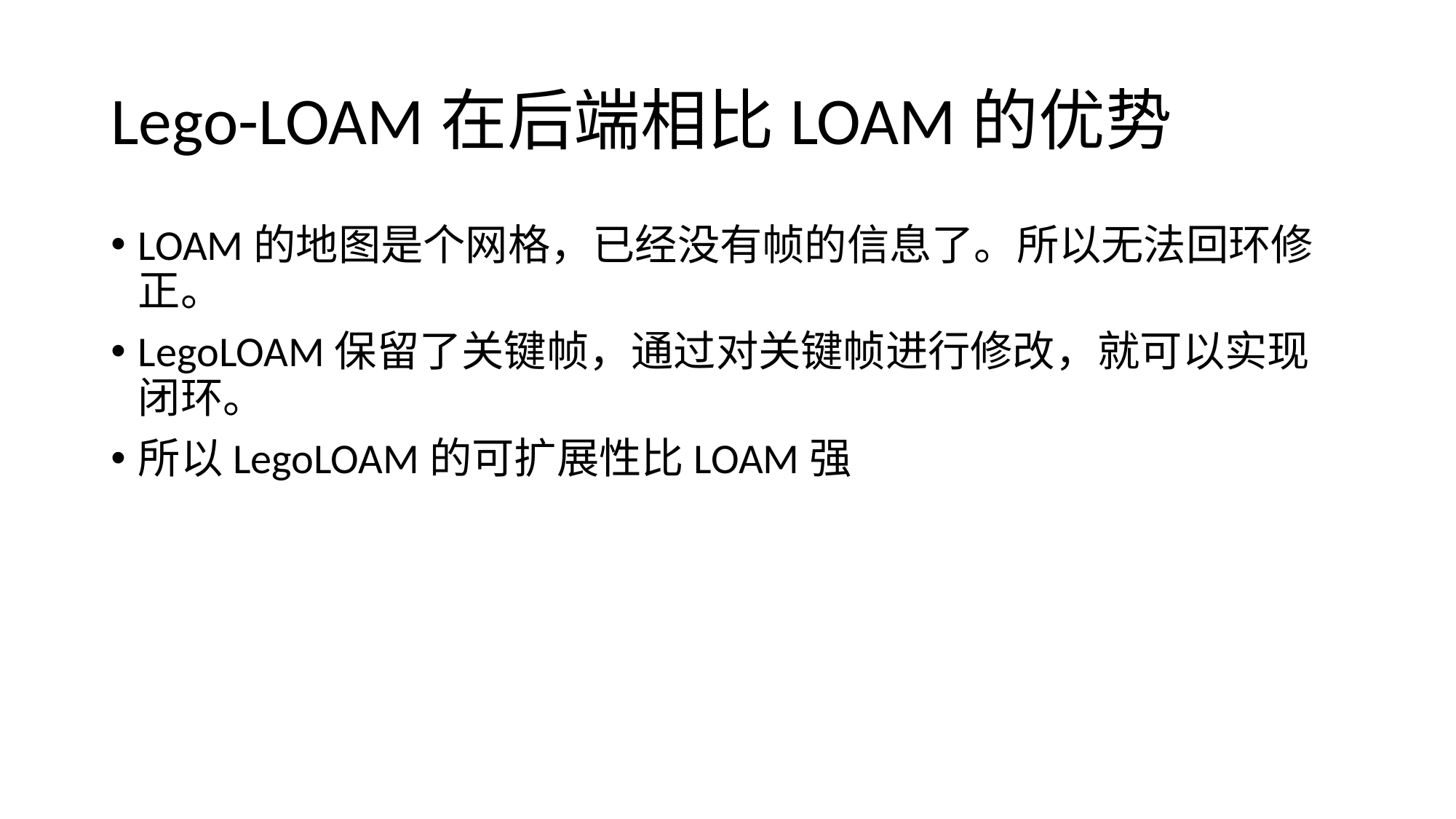

# Lego-LOAM在后端相比LOAM的优势
LOAM的地图是个网格，已经没有帧的信息了。所以无法回环修正。
LegoLOAM保留了关键帧，通过对关键帧进行修改，就可以实现闭环。
所以LegoLOAM的可扩展性比LOAM强